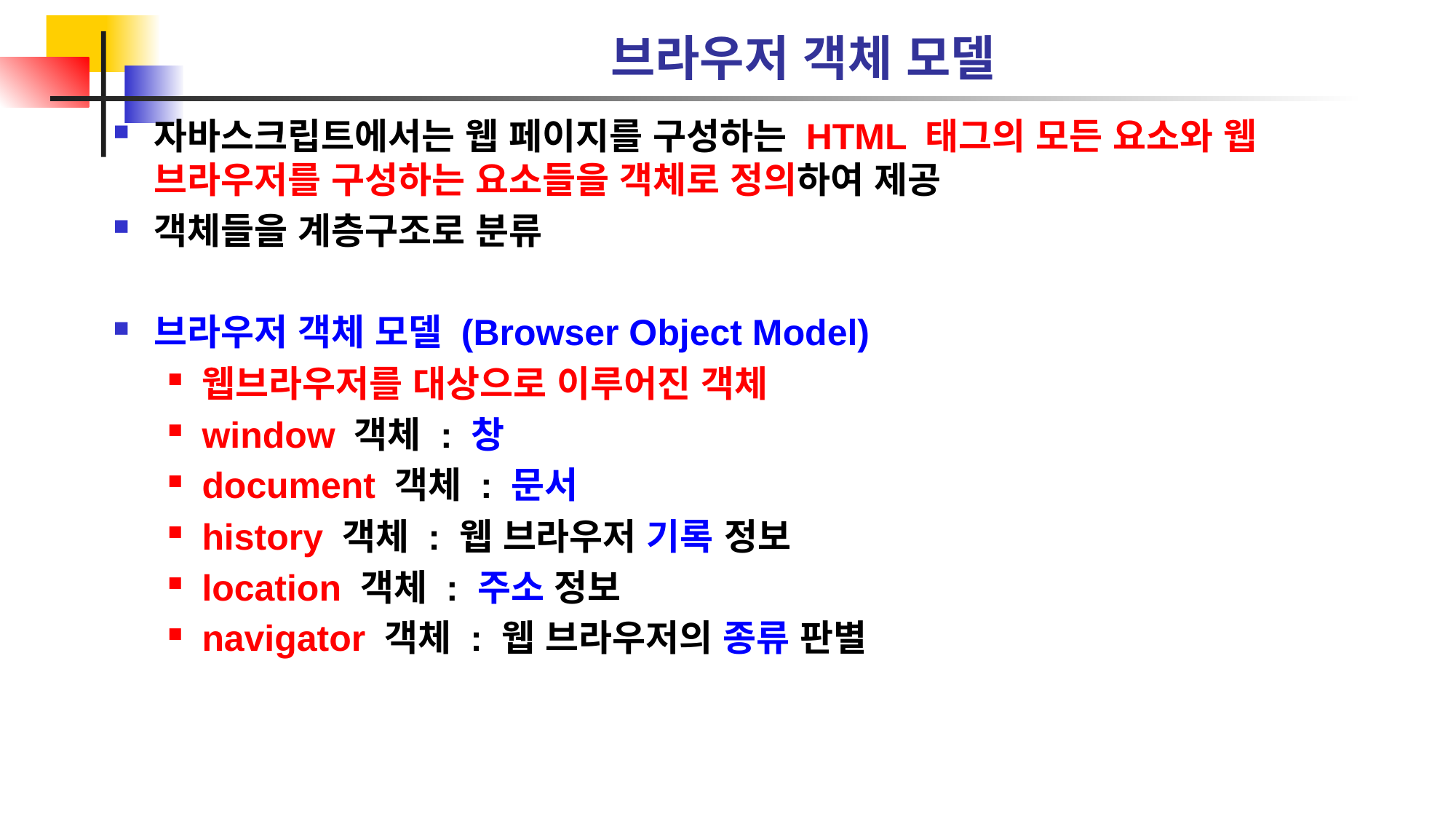

# 브라우저 객체 모델
자바스크립트에서는 웹 페이지를 구성하는 HTML 태그의 모든 요소와 웹 브라우저를 구성하는 요소들을 객체로 정의하여 제공
객체들을 계층구조로 분류

브라우저 객체 모델 (Browser Object Model)
웹브라우저를 대상으로 이루어진 객체
window 객체 : 창
document 객체 : 문서
history 객체 : 웹 브라우저 기록 정보
location 객체 : 주소 정보
navigator 객체 : 웹 브라우저의 종류 판별